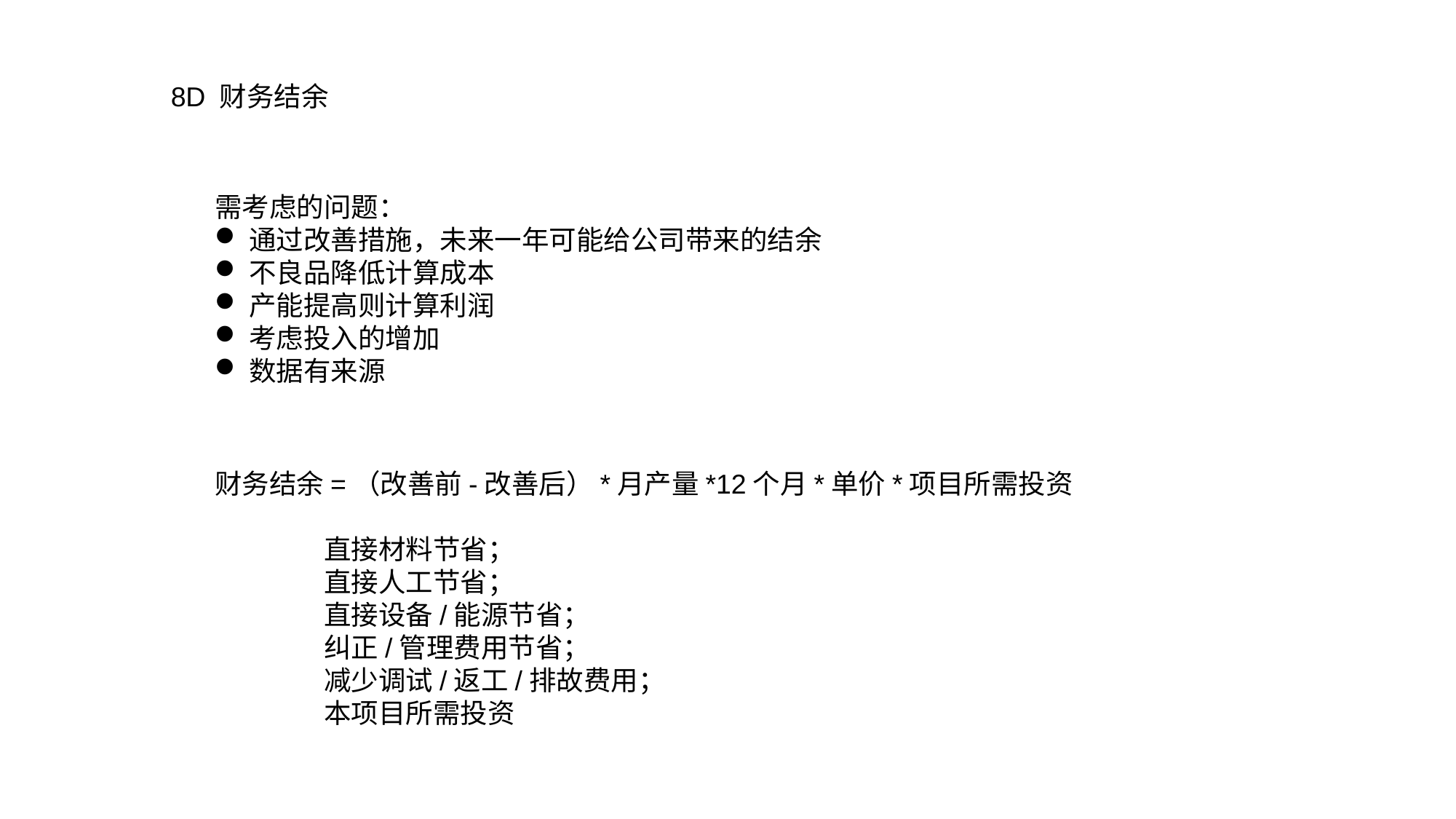

8D 财务结余
需考虑的问题：
通过改善措施，未来一年可能给公司带来的结余
不良品降低计算成本
产能提高则计算利润
考虑投入的增加
数据有来源
财务结余=（改善前-改善后）*月产量*12个月*单价*项目所需投资

	直接材料节省；
	直接人工节省；
	直接设备/能源节省；
	纠正/管理费用节省；
	减少调试/返工/排故费用；
	本项目所需投资